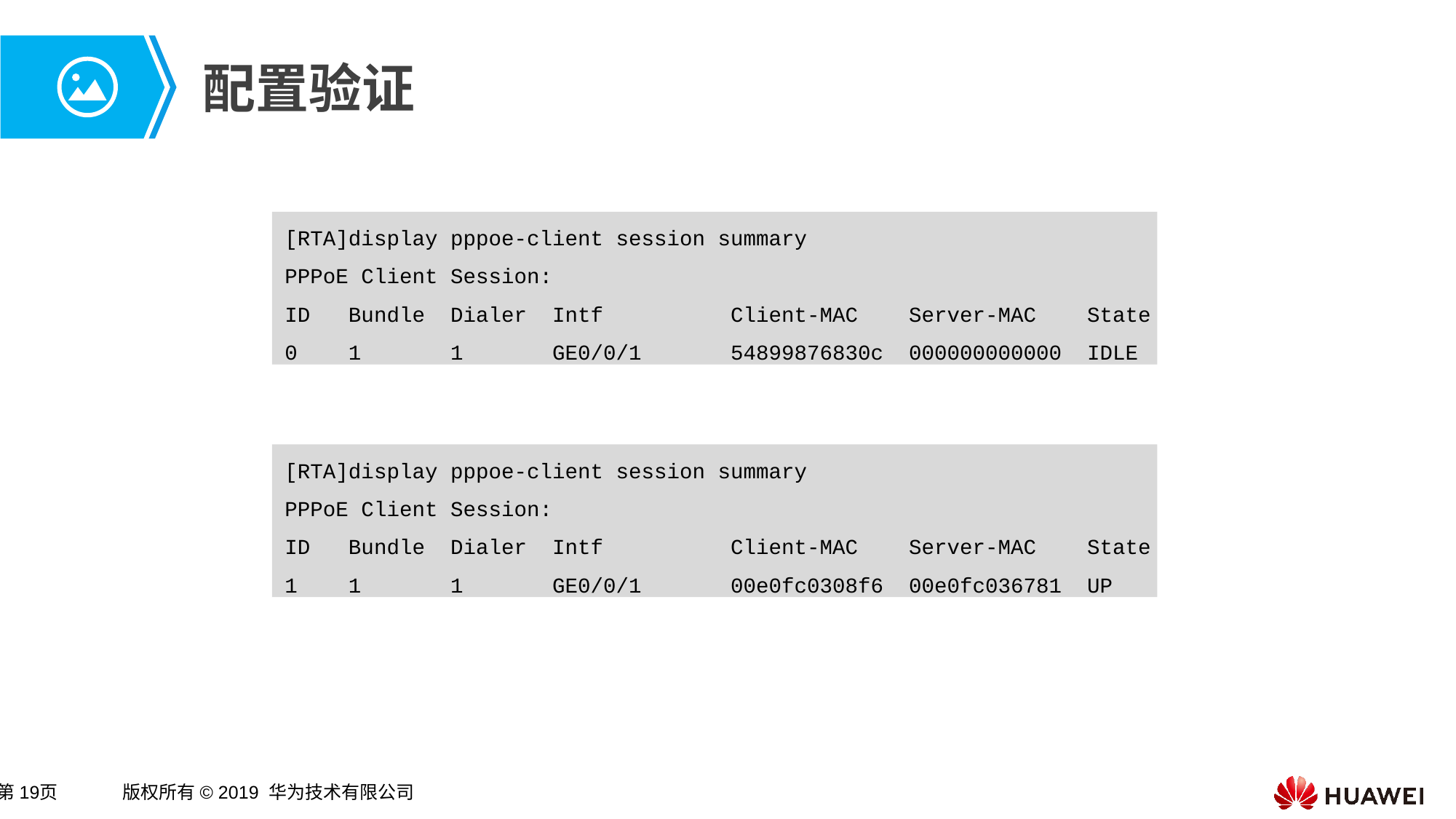

# 配置验证
 [RTA]display pppoe-client session summary
 PPPoE Client Session:
 ID   Bundle  Dialer  Intf          Client-MAC    Server-MAC    State
 0    1       1       GE0/0/1       54899876830c  000000000000  IDLE
 [RTA]display pppoe-client session summary
 PPPoE Client Session:
 ID   Bundle  Dialer  Intf          Client-MAC    Server-MAC    State
 1    1       1       GE0/0/1       00e0fc0308f6  00e0fc036781  UP